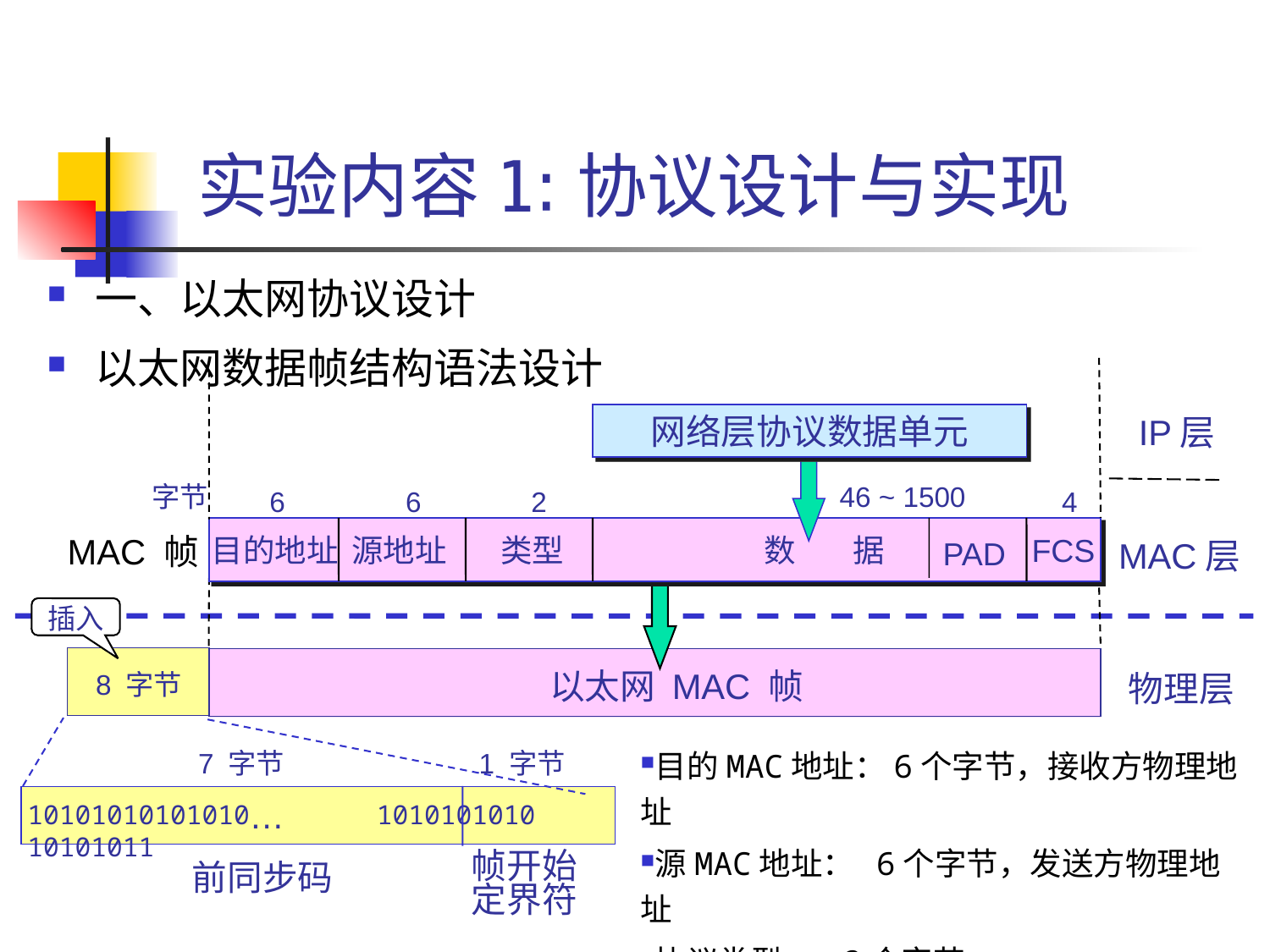

# 实验内容1:协议设计与实现
一、以太网协议设计
以太网数据帧结构语法设计

网络层协议数据单元

IP层
字节
46 ~ 1500
6
6
2
4

MAC 帧
目的地址
源地址
类型
数        据
FCS
PAD
MAC层

插入

以太网 MAC 帧
物理层
8 字节

目的MAC地址：6个字节，接收方物理地址
源MAC地址：  6个字节，发送方物理地址
协议类型：   2个字节；
7 字节
1 字节

…
10101010101010        1010101010   10101011
帧开始
定界符
前同步码